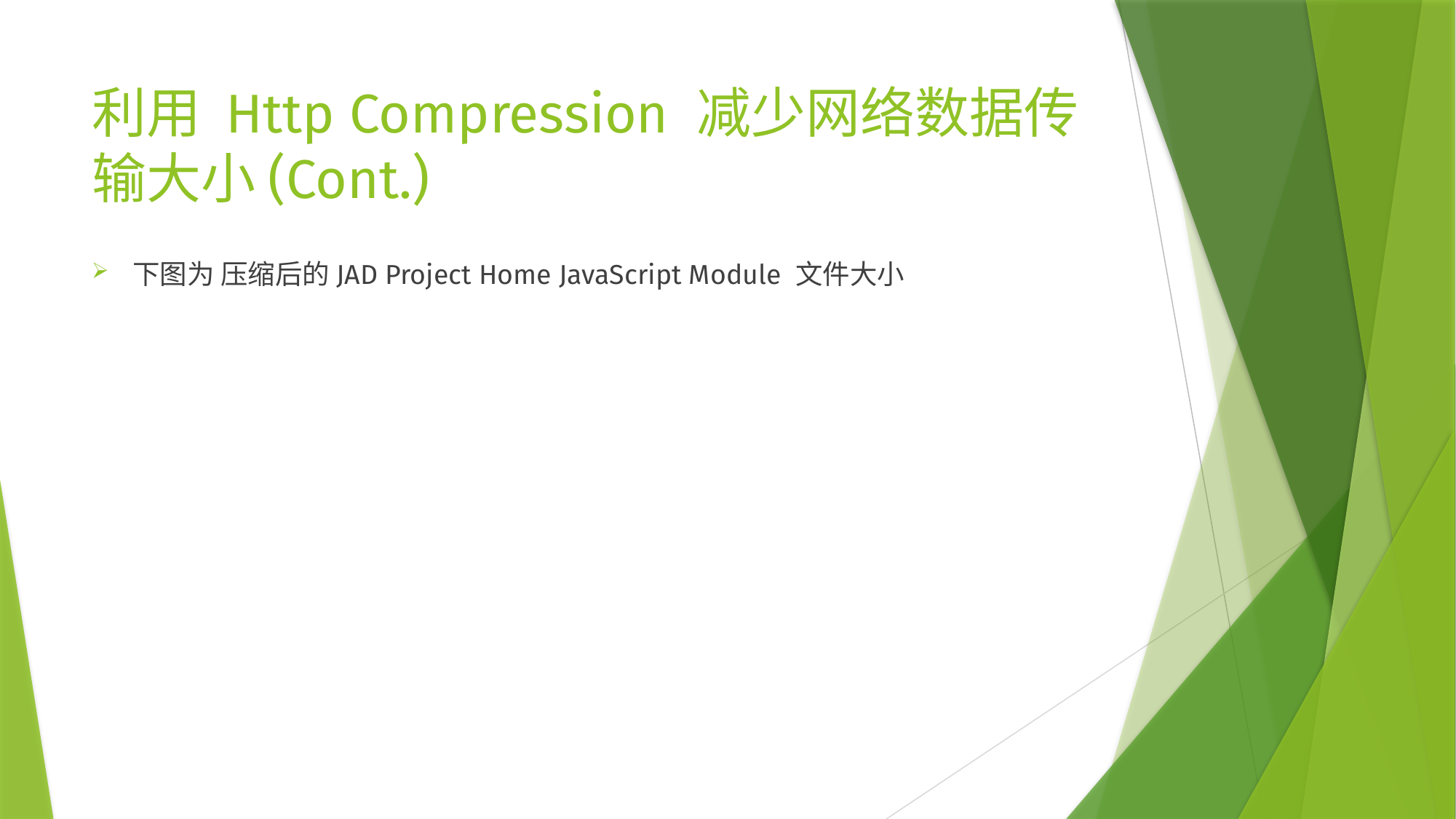

# 利用 Http Compression 减少网络数据传输大小(Cont.)
下图为 压缩后的JAD Project Home JavaScript Module 文件大小